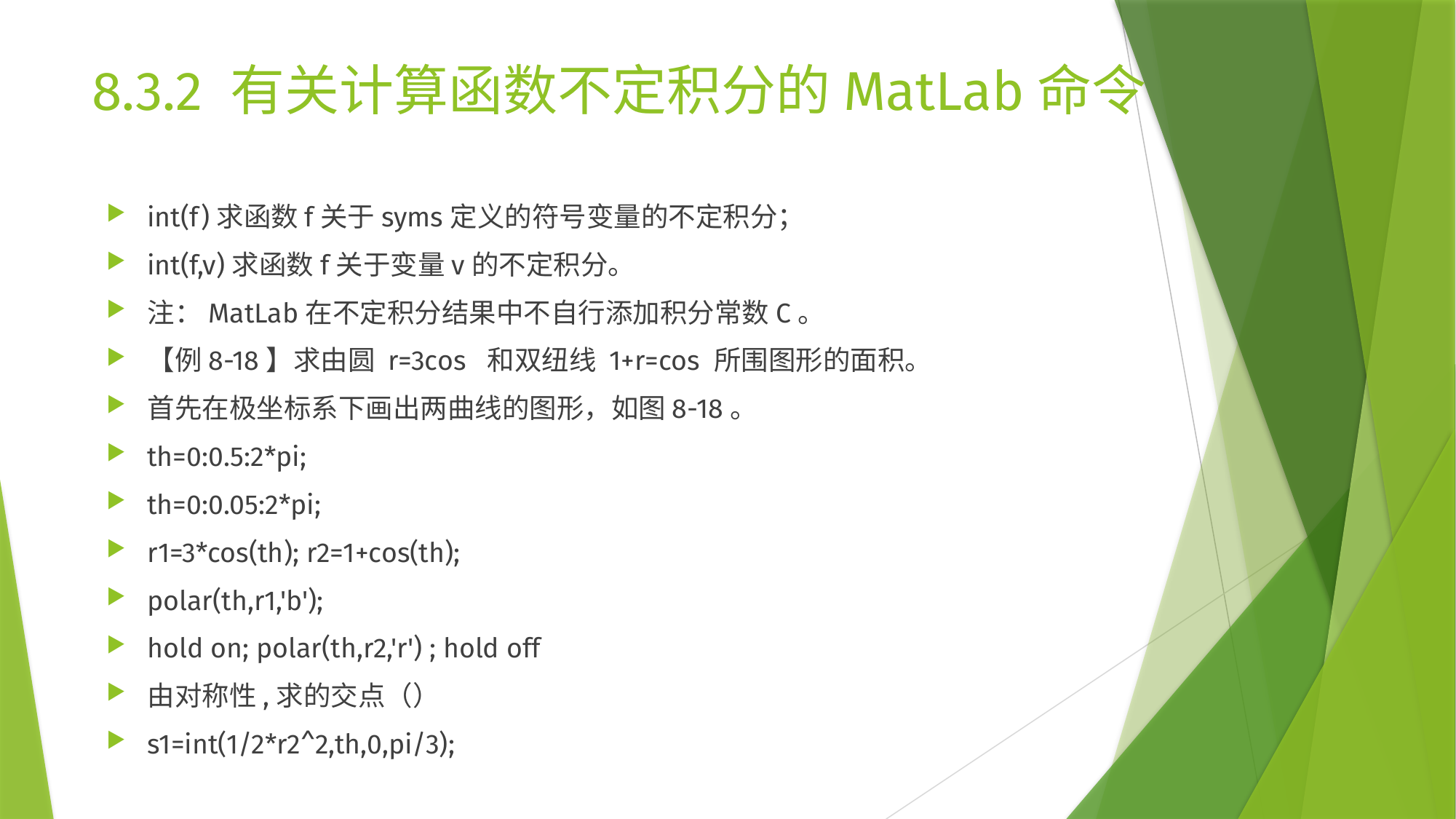

# 8.3.2 有关计算函数不定积分的MatLab命令
int(f)求函数f关于syms定义的符号变量的不定积分；
int(f,v)求函数f关于变量v的不定积分。
注：MatLab在不定积分结果中不自行添加积分常数C。
【例8-18】求由圆 r=3cos  和双纽线 1+r=cos 所围图形的面积。
首先在极坐标系下画出两曲线的图形，如图8-18。
th=0:0.5:2*pi;
th=0:0.05:2*pi;
r1=3*cos(th); r2=1+cos(th);
polar(th,r1,'b');
hold on; polar(th,r2,'r') ; hold off
由对称性,求的交点（）
s1=int(1/2*r2^2,th,0,pi/3);